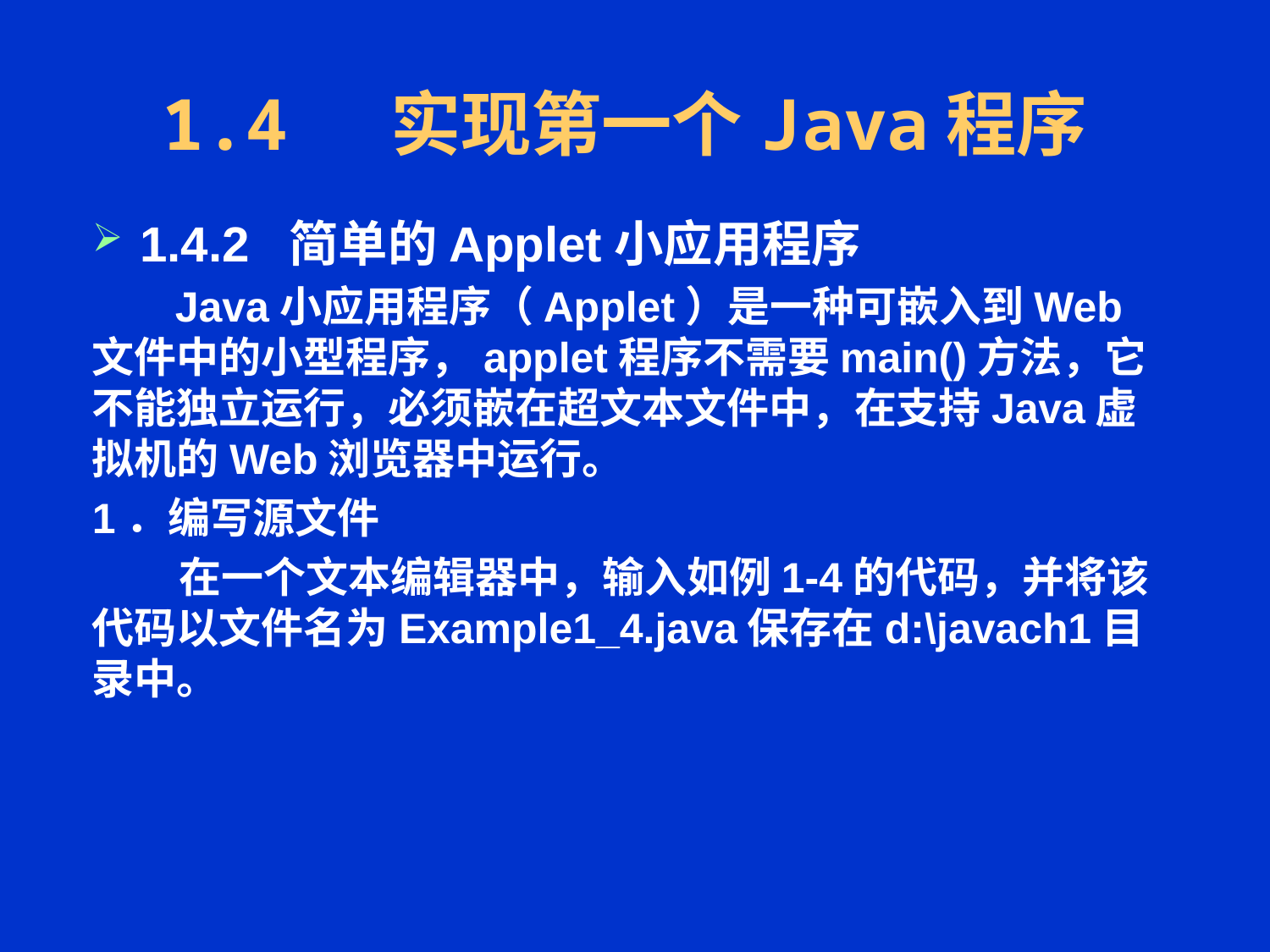

# 1.4  实现第一个Java程序
1.4.2  简单的Applet小应用程序
       Java小应用程序（Applet）是一种可嵌入到Web文件中的小型程序，applet程序不需要main()方法，它不能独立运行，必须嵌在超文本文件中，在支持Java虚拟机的Web浏览器中运行。
1．编写源文件
        在一个文本编辑器中，输入如例1-4的代码，并将该代码以文件名为Example1_4.java保存在d:\javach1目录中。